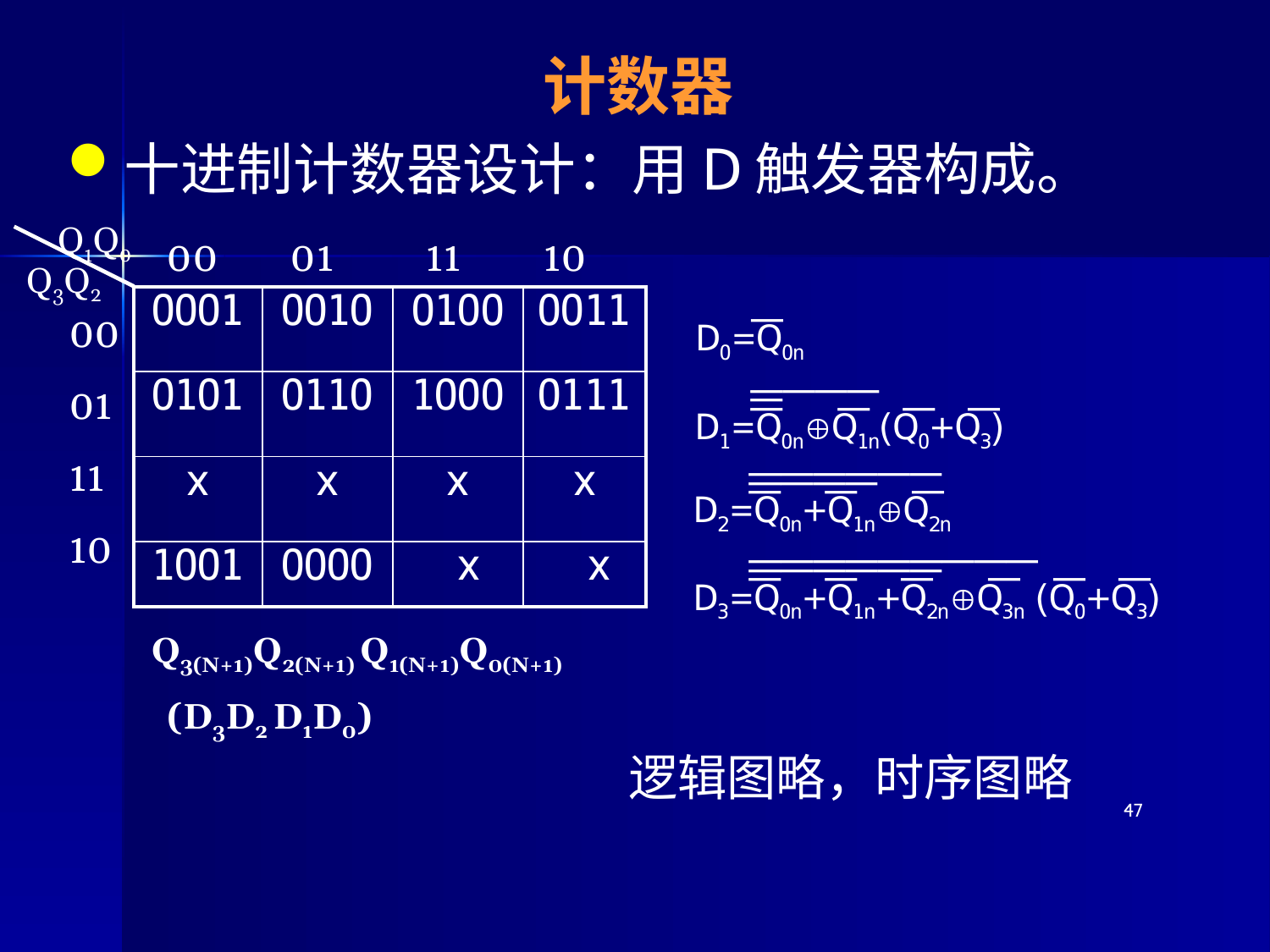

# 计数器
十进制计数器设计：用D触发器构成。
Q1Q0
00       01         11        10

Q3Q2
| 0001 | 0010 | 0100 | 0011 |
| --- | --- | --- | --- |
| 0101 | 0110 | 1000 | 0111 |
| x | x | x | x |
| 1001 | 0000 | x | x |
00
01
11
10
     —
D0=Q0n
     ————
     —
     —     —   —   —
D1=Q0n⊕Q1n(Q0+Q3)
     ——————
     ————
     —    —     —
D2=Q0n+Q1n⊕Q2n
     —————————
     ——————
     —    —    —     —   —   —
D3=Q0n+Q1n+Q2n⊕Q3n (Q0+Q3)
Q3(N+1)Q2(N+1) Q1(N+1)Q0(N+1)
   (D3D2 D1D0)
逻辑图略，时序图略
47